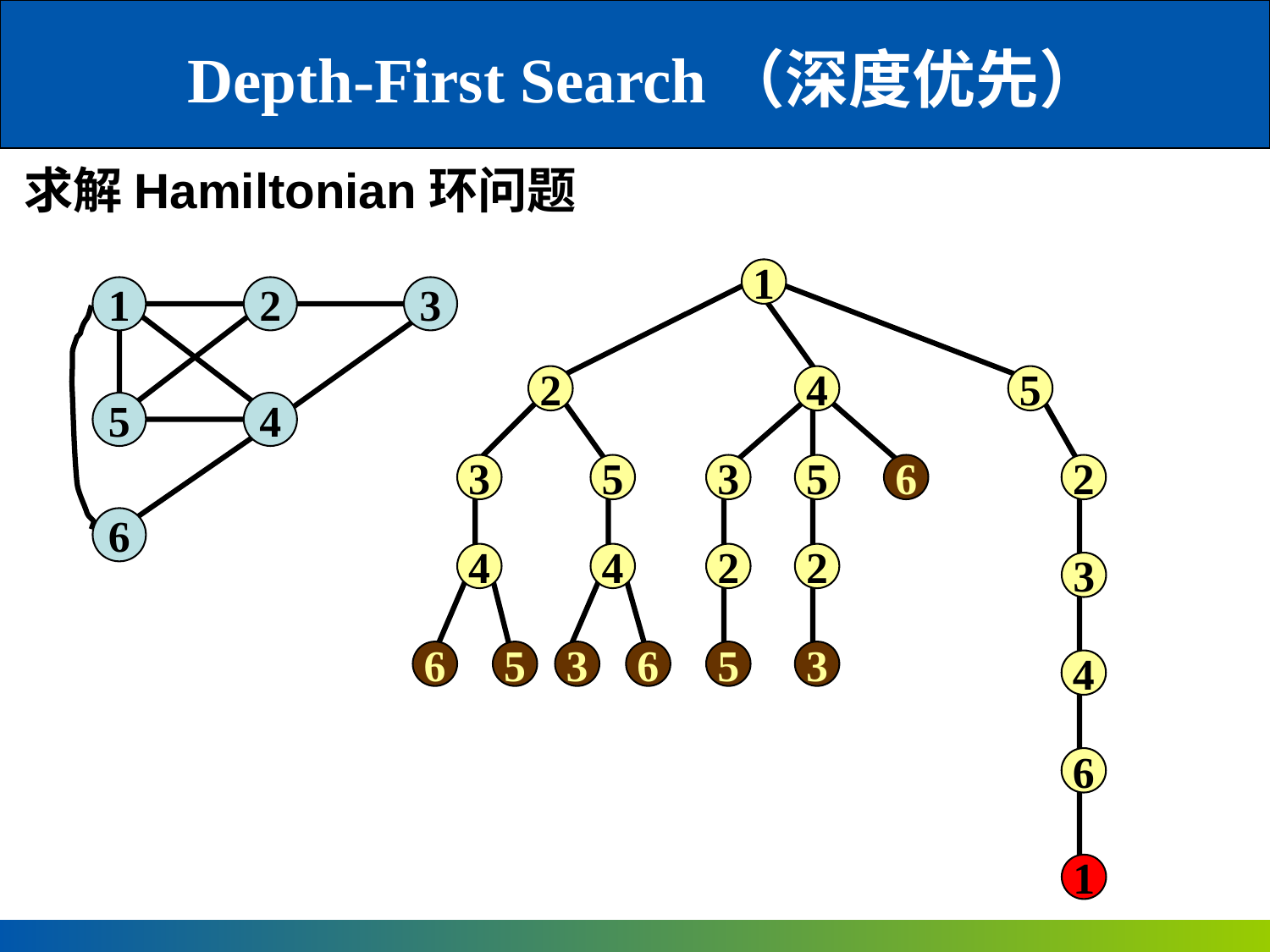

# Depth-First Search（深度优先）
求解Hamiltonian环问题
1

2
4
5

3
5
3
5
6
2

4
4
2
2
3

6
5
3
6
5
3
4

6

1
1
2
3

5
4

6